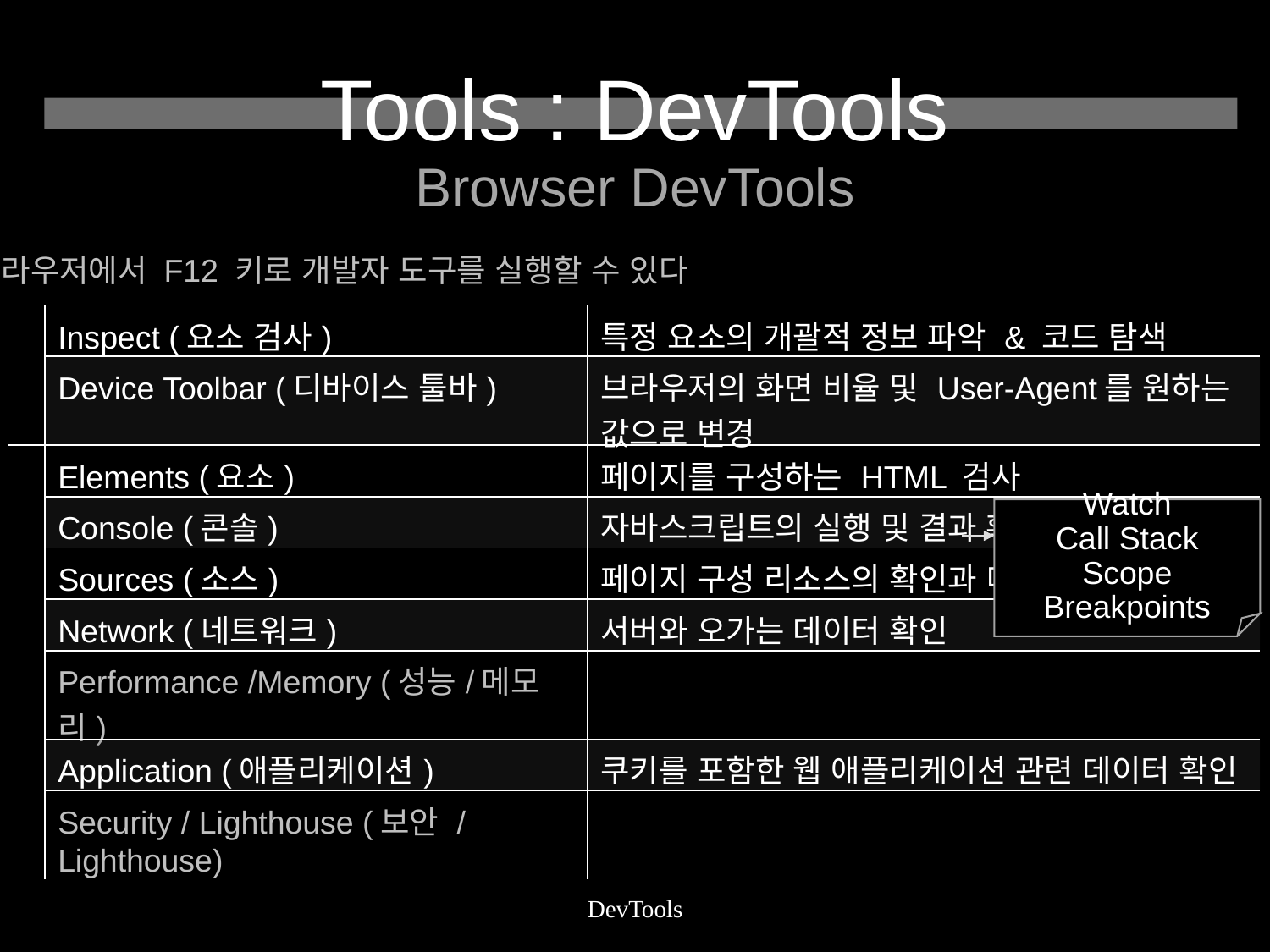

# Tools : DevTools Browser DevTools

브라우저에서 F12 키로 개발자 도구를 실행할 수 있다
|  | Inspect (요소 검사) | 특정 요소의 개괄적 정보 파악 & 코드 탐색 |
| --- | --- | --- |
|  | Device Toolbar (디바이스 툴바) | 브라우저의 화면 비율 및 User-Agent를 원하는 값으로 변경 |
|  | Elements (요소) | 페이지를 구성하는 HTML 검사 |
|  | Console (콘솔) | 자바스크립트의 실행 및 결과 확인 |
|  | Sources (소스) | 페이지 구성 리소스의 확인과 디버깅 |
|  | Network (네트워크) | 서버와 오가는 데이터 확인 |
|  | Performance /Memory (성능/메모리) |  |
|  | Application (애플리케이션) | 쿠키를 포함한 웹 애플리케이션 관련 데이터 확인 |
|  | Security / Lighthouse (보안 / Lighthouse) |  |
Watch
Call Stack
Scope
Breakpoints
DevTools